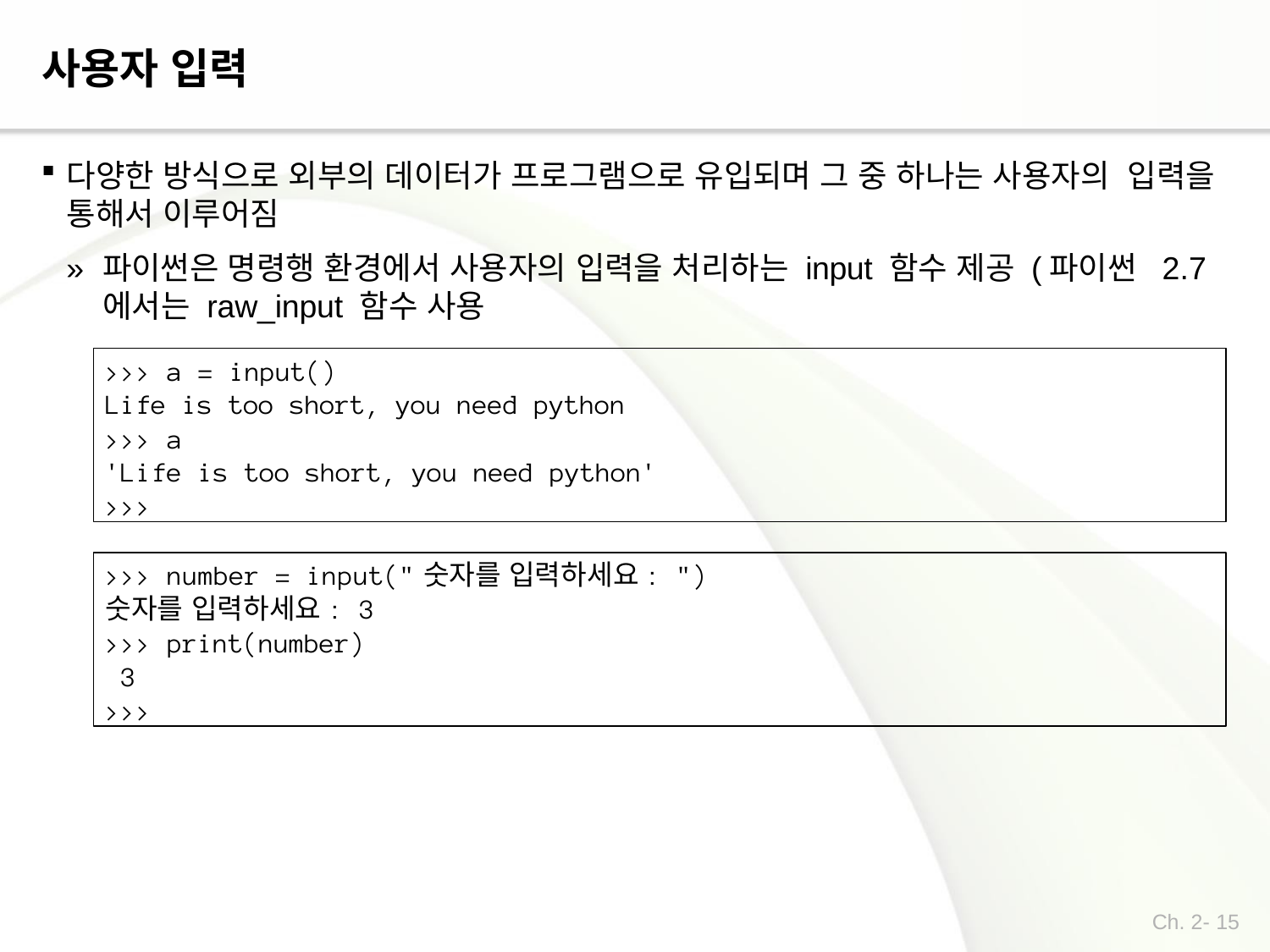

# 사용자 입력
다양한 방식으로 외부의 데이터가 프로그램으로 유입되며 그 중 하나는 사용자의  입력을 통해서 이루어짐
»	파이썬은 명령행 환경에서 사용자의 입력을 처리하는 input 함수 제공 (파이썬  2.7에서는 raw_input 함수 사용
>>> a = input()
Life is too short, you need python
>>> a
'Life is too short, you need python'
>>>
>>> number = input("숫자를 입력하세요: ")
숫자를 입력하세요: 3
>>> print(number)  3
>>>
Ch. 2- 15